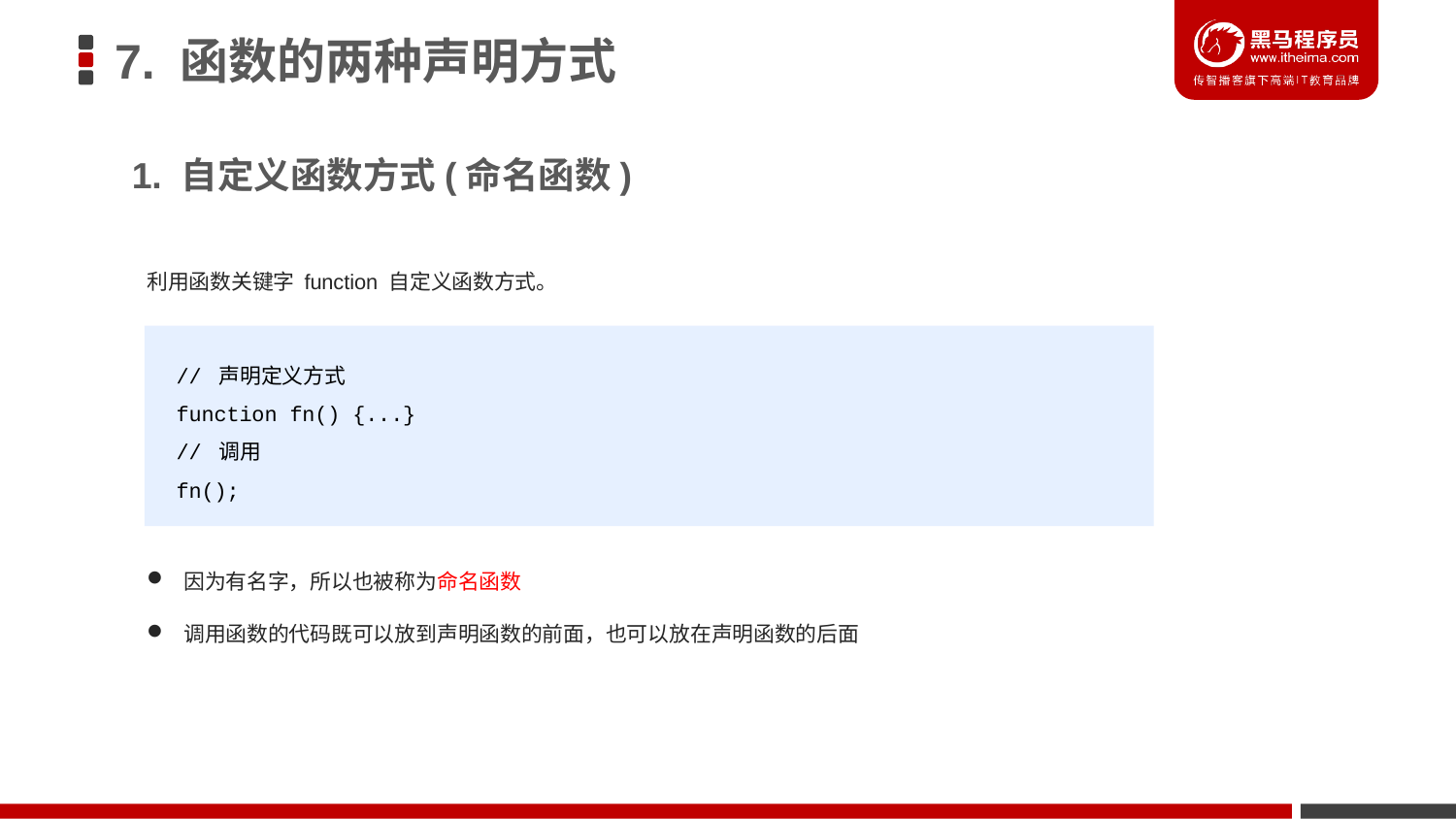

# 7. 函数的两种声明方式
1. 自定义函数方式(命名函数)
利用函数关键字 function 自定义函数方式。
// 声明定义方式
function fn() {...}
// 调用
fn();

 因为有名字，所以也被称为命名函数
 调用函数的代码既可以放到声明函数的前面，也可以放在声明函数的后面